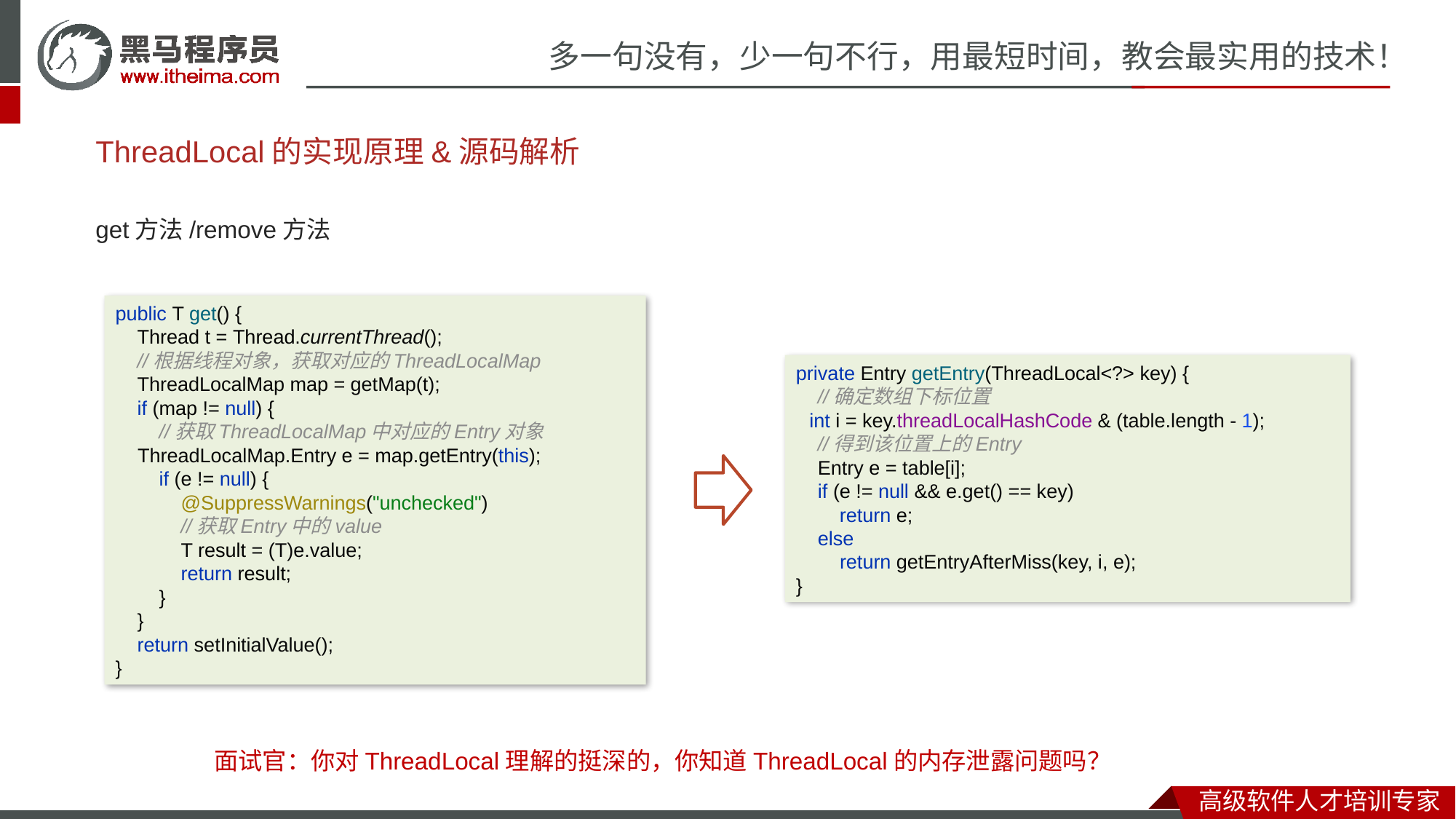

# ThreadLocal的实现原理&源码解析
get方法/remove方法
public T get() {
    Thread t = Thread.currentThread();
    //根据线程对象，获取对应的ThreadLocalMap
    ThreadLocalMap map = getMap(t);
    if (map != null) {
        //获取ThreadLocalMap中对应的Entry对象
    ThreadLocalMap.Entry e = map.getEntry(this);
        if (e != null) {
            @SuppressWarnings("unchecked")
            //获取Entry中的value
            T result = (T)e.value;
            return result;
        }
    }
    return setInitialValue();
}
private Entry getEntry(ThreadLocal<?> key) {
    //确定数组下标位置
  int i = key.threadLocalHashCode & (table.length - 1);
    //得到该位置上的Entry
    Entry e = table[i];
    if (e != null && e.get() == key)
        return e;
    else
        return getEntryAfterMiss(key, i, e);
}

面试官：你对ThreadLocal理解的挺深的，你知道ThreadLocal的内存泄露问题吗？